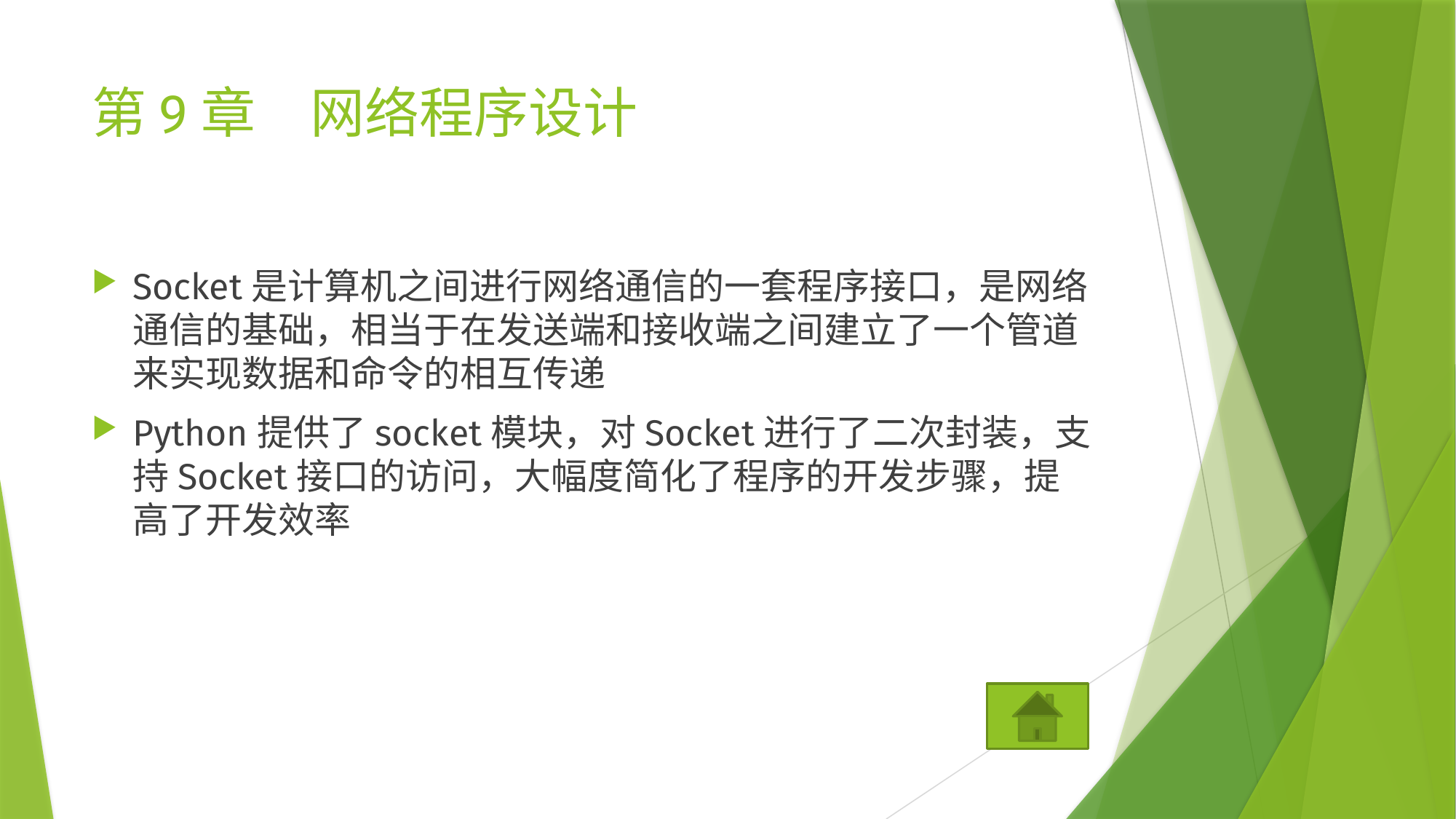

# 第9章	网络程序设计
Socket是计算机之间进行网络通信的一套程序接口，是网络通信的基础，相当于在发送端和接收端之间建立了一个管道来实现数据和命令的相互传递
Python提供了socket模块，对Socket进行了二次封装，支持Socket接口的访问，大幅度简化了程序的开发步骤，提高了开发效率